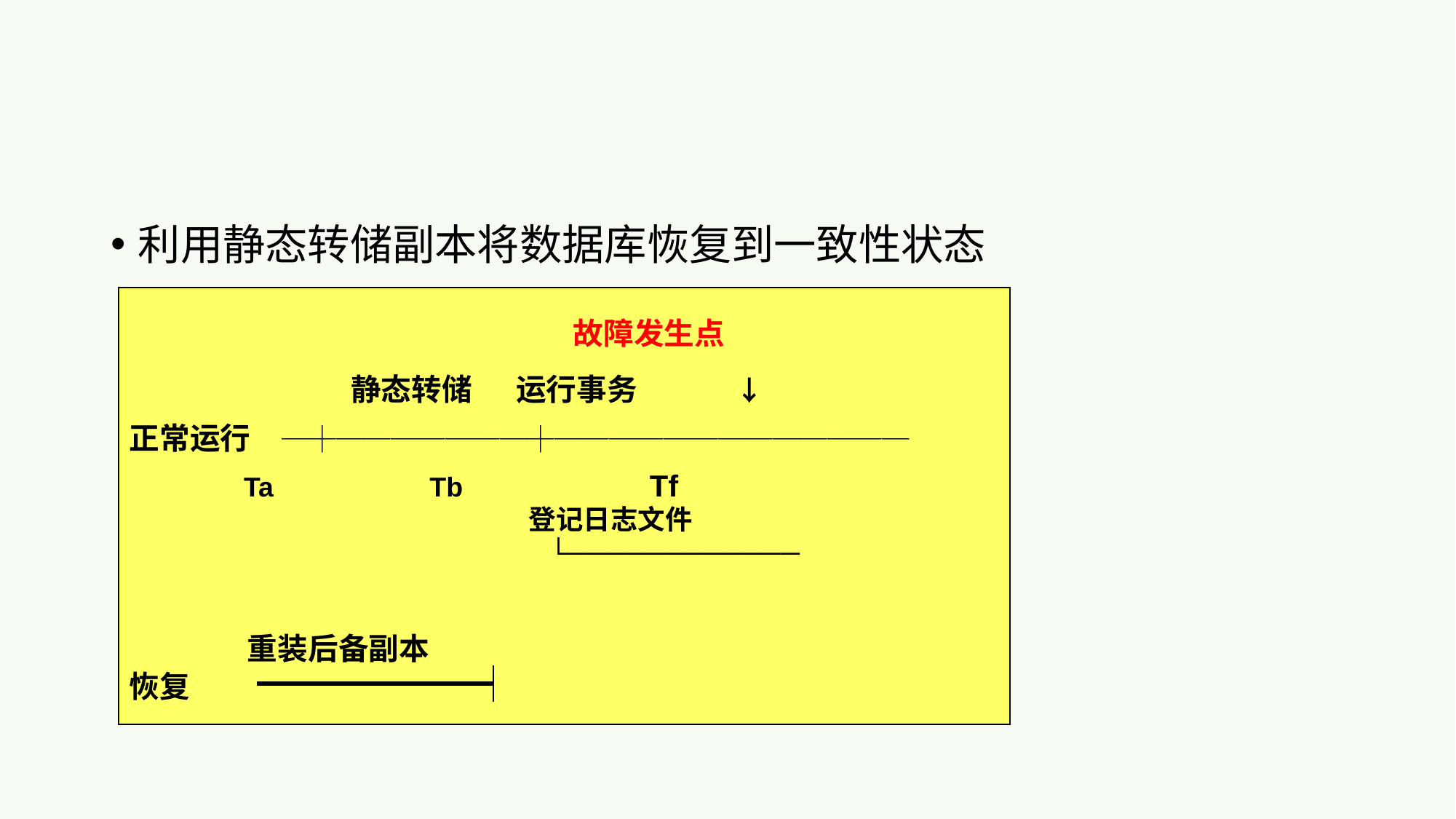

#
利用静态转储副本将数据库恢复到一致性状态
                                                     			 故障发生点
                          静态转储        运行事务                ↓
正常运行     ─┼───────┼─────────────
               Ta        　　　Tb                       Tf
                登记日志文件
                             └────────────

                  重装后备副本
恢复           ━━━━━━┥